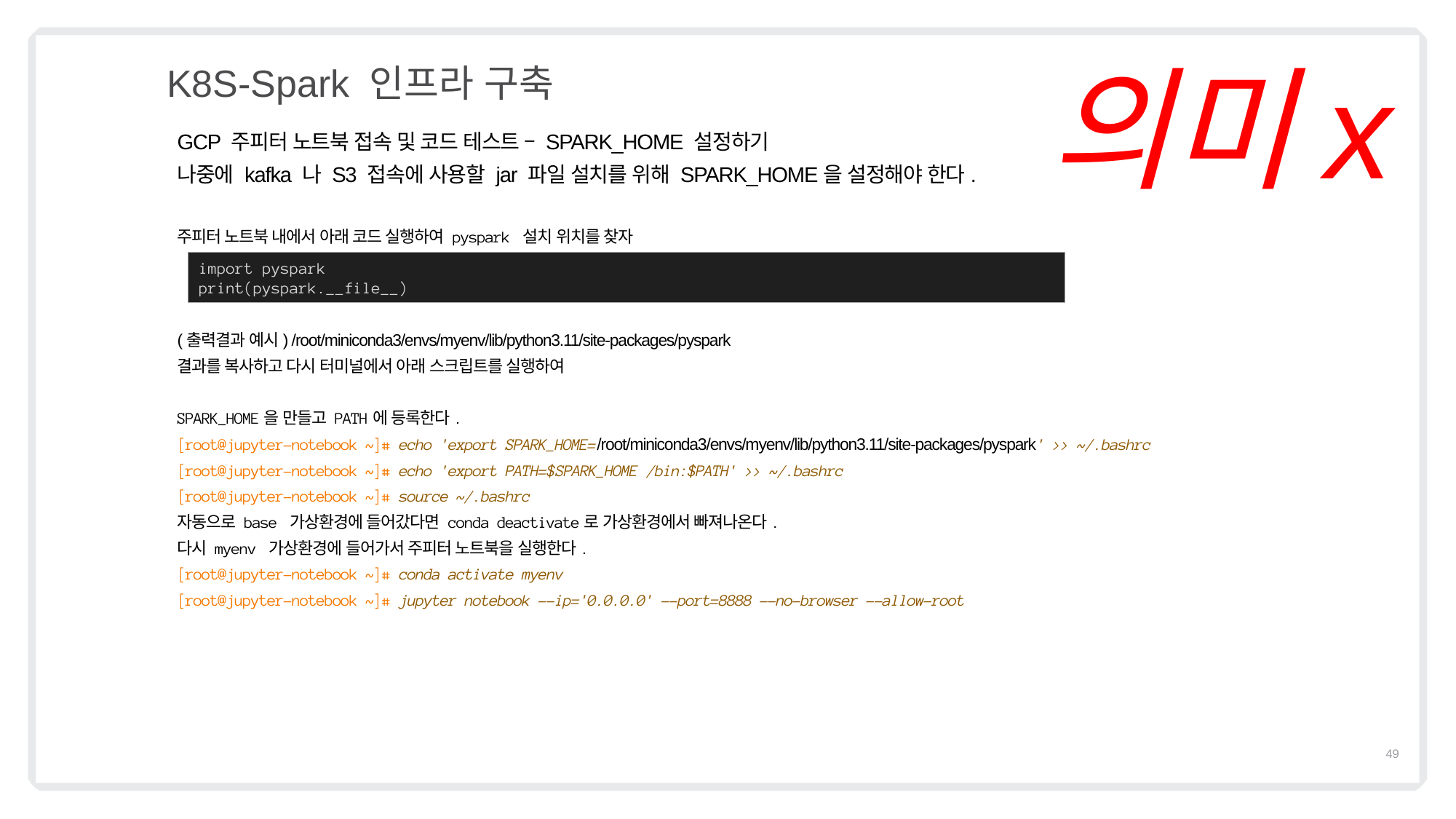

의미x
K8S-Spark 인프라 구축
GCP 주피터 노트북 접속 및 코드 테스트 – SPARK_HOME 설정하기
나중에 kafka 나 S3 접속에 사용할 jar 파일 설치를 위해 SPARK_HOME을 설정해야 한다.

주피터 노트북 내에서 아래 코드 실행하여 pyspark 설치 위치를 찾자

(출력결과 예시) /root/miniconda3/envs/myenv/lib/python3.11/site-packages/pyspark
결과를 복사하고 다시 터미널에서 아래 스크립트를 실행하여

SPARK_HOME을 만들고 PATH에 등록한다.
[root@jupyter-notebook ~]# echo 'export SPARK_HOME=/root/miniconda3/envs/myenv/lib/python3.11/site-packages/pyspark' >> ~/.bashrc
[root@jupyter-notebook ~]# echo 'export PATH=$SPARK_HOME /bin:$PATH' >> ~/.bashrc
[root@jupyter-notebook ~]# source ~/.bashrc
자동으로 base 가상환경에 들어갔다면 conda deactivate로 가상환경에서 빠져나온다.
다시 myenv 가상환경에 들어가서 주피터 노트북을 실행한다.
[root@jupyter-notebook ~]# conda activate myenv
[root@jupyter-notebook ~]# jupyter notebook --ip='0.0.0.0' --port=8888 --no-browser --allow-root
import pyspark
print(pyspark.__file__)